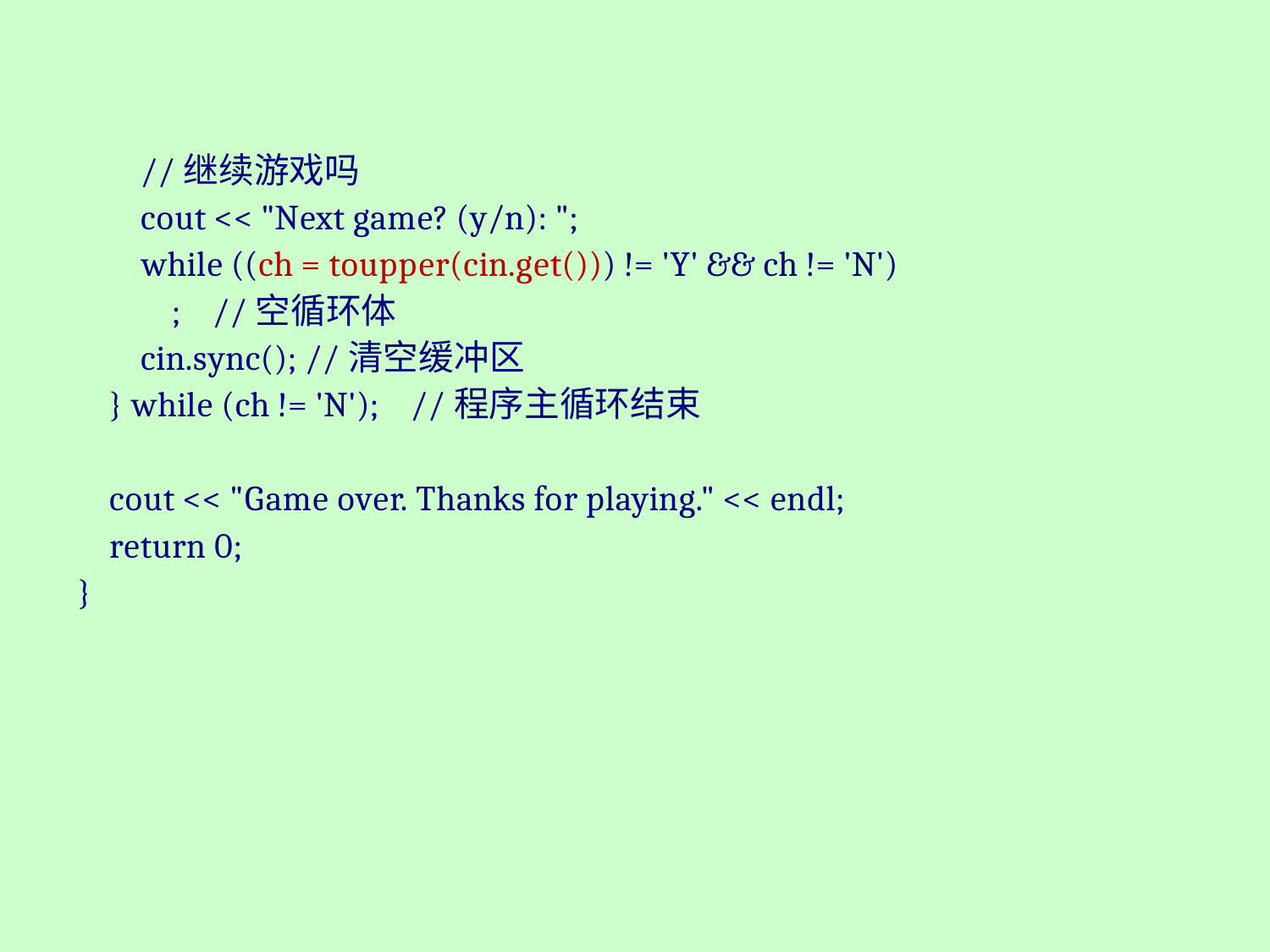

//继续游戏吗
        cout << "Next game? (y/n): ";
        while ((ch = toupper(cin.get())) != 'Y' && ch != 'N')
            ;    //空循环体
        cin.sync(); //清空缓冲区
    } while (ch != 'N');    //程序主循环结束

    cout << "Game over. Thanks for playing." << endl;
    return 0;
}
100